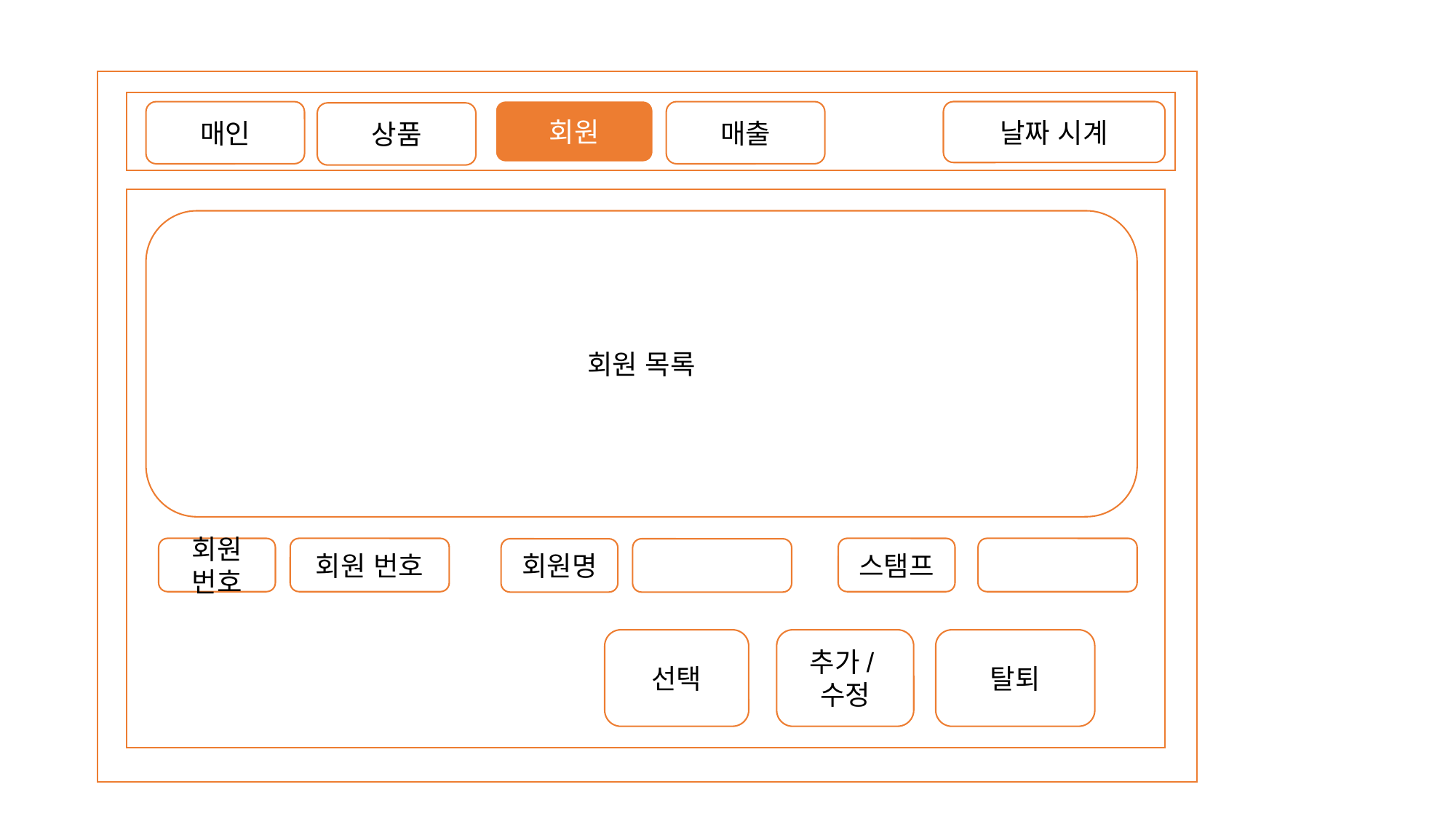

회원
매인
매출
날짜 시계
상품

회원 목록
스탬프
회원 번호

회원
번호

회원명
선택
추가/수정
탈퇴